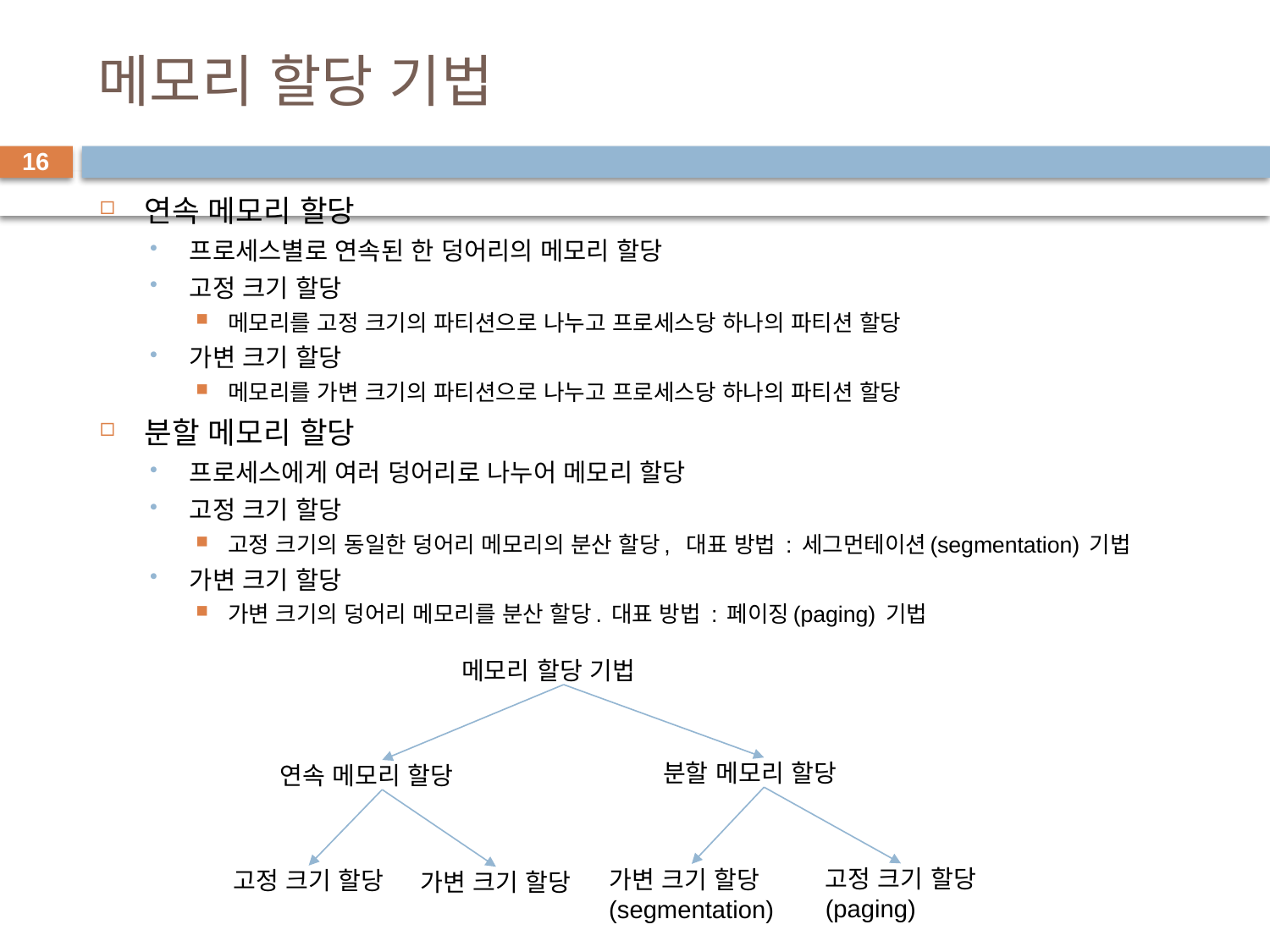

# 메모리 할당 기법
16
연속 메모리 할당
프로세스별로 연속된 한 덩어리의 메모리 할당
고정 크기 할당
메모리를 고정 크기의 파티션으로 나누고 프로세스당 하나의 파티션 할당
가변 크기 할당
메모리를 가변 크기의 파티션으로 나누고 프로세스당 하나의 파티션 할당
분할 메모리 할당
프로세스에게 여러 덩어리로 나누어 메모리 할당
고정 크기 할당
고정 크기의 동일한 덩어리 메모리의 분산 할당,  대표 방법 : 세그먼테이션(segmentation) 기법
가변 크기 할당
가변 크기의 덩어리 메모리를 분산 할당. 대표 방법 : 페이징(paging) 기법
메모리 할당 기법
분할 메모리 할당
연속 메모리 할당
고정 크기 할당
(paging)
가변 크기 할당
(segmentation)
고정 크기 할당
가변 크기 할당